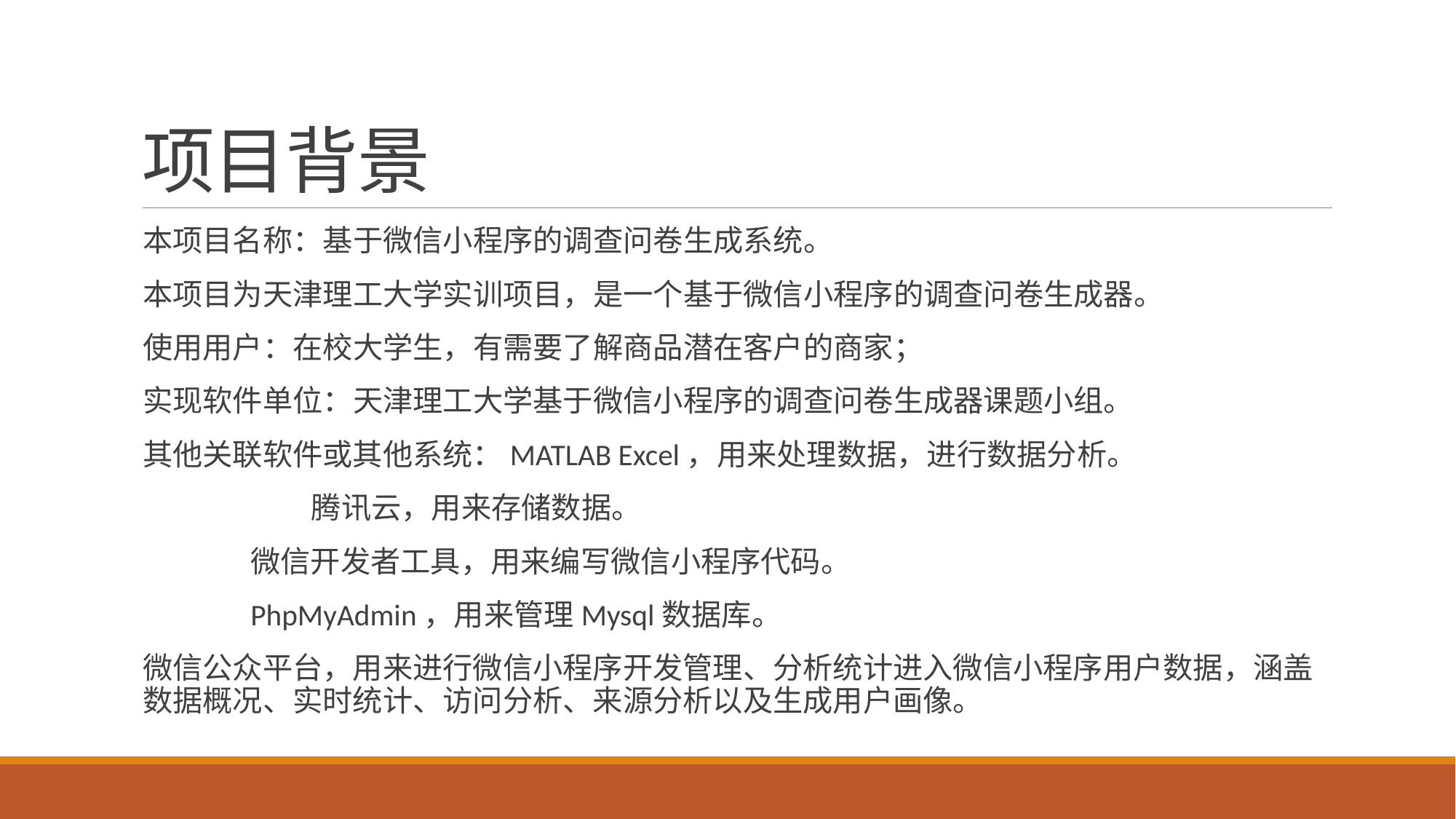

# 项目背景
本项目名称：基于微信小程序的调查问卷生成系统。
本项目为天津理工大学实训项目，是一个基于微信小程序的调查问卷生成器。
使用用户：在校大学生，有需要了解商品潜在客户的商家；
实现软件单位：天津理工大学基于微信小程序的调查问卷生成器课题小组。
其他关联软件或其他系统：MATLAB Excel，用来处理数据，进行数据分析。
                        腾讯云，用来存储数据。
							微信开发者工具，用来编写微信小程序代码。
							PhpMyAdmin，用来管理Mysql数据库。
微信公众平台，用来进行微信小程序开发管理、分析统计进入微信小程序用户数据，涵盖数据概况、实时统计、访问分析、来源分析以及生成用户画像。